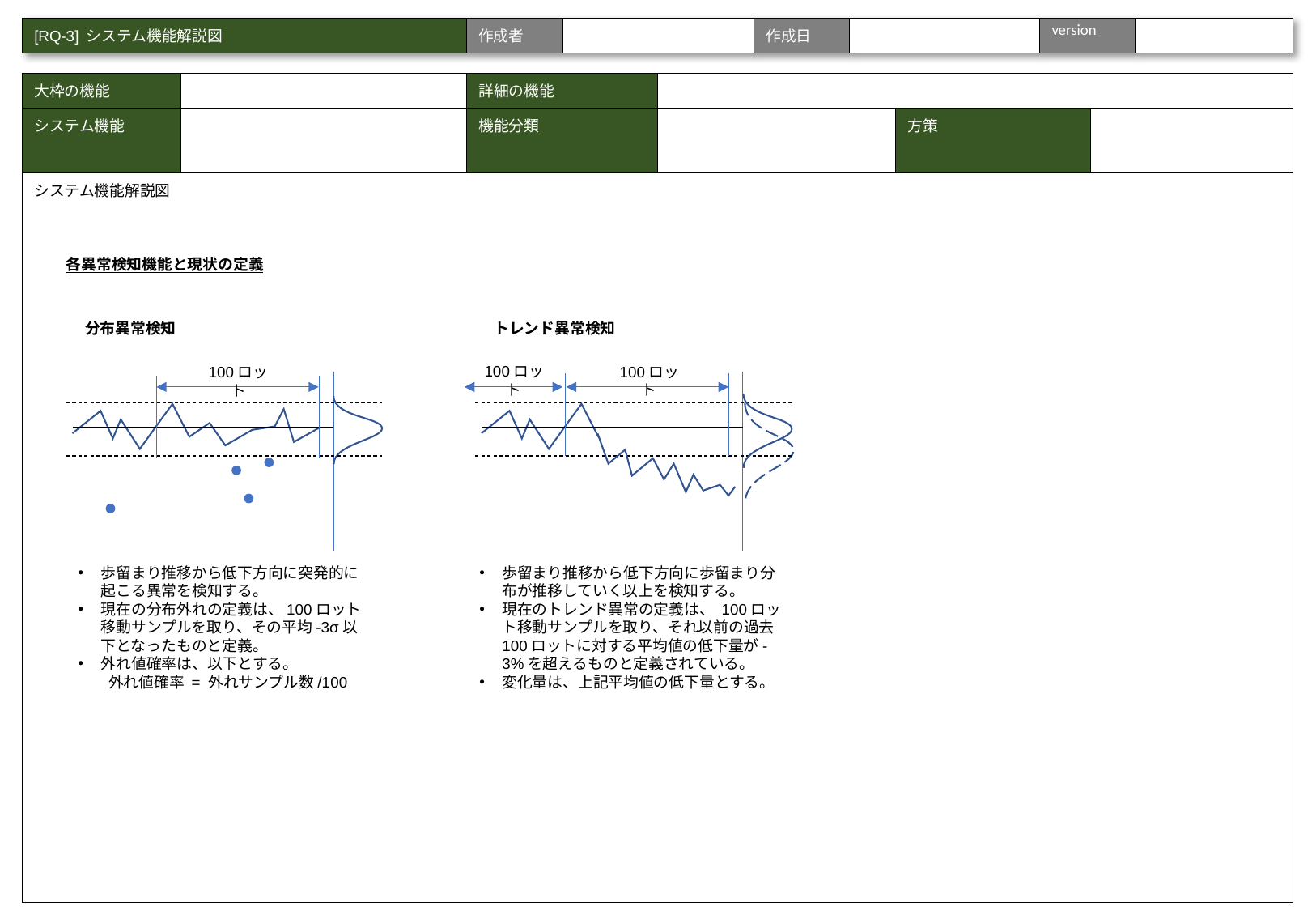

各異常検知機能と現状の定義
分布異常検知
トレンド異常検知
100ロット
100ロット
100ロット

歩留まり推移から低下方向に突発的に起こる異常を検知する。
現在の分布外れの定義は、100ロット移動サンプルを取り、その平均-3σ以下となったものと定義。
外れ値確率は、以下とする。
　　外れ値確率 = 外れサンプル数/100
歩留まり推移から低下方向に歩留まり分布が推移していく以上を検知する。
現在のトレンド異常の定義は、 100ロット移動サンプルを取り、それ以前の過去100ロットに対する平均値の低下量が-3%を超えるものと定義されている。
変化量は、上記平均値の低下量とする。